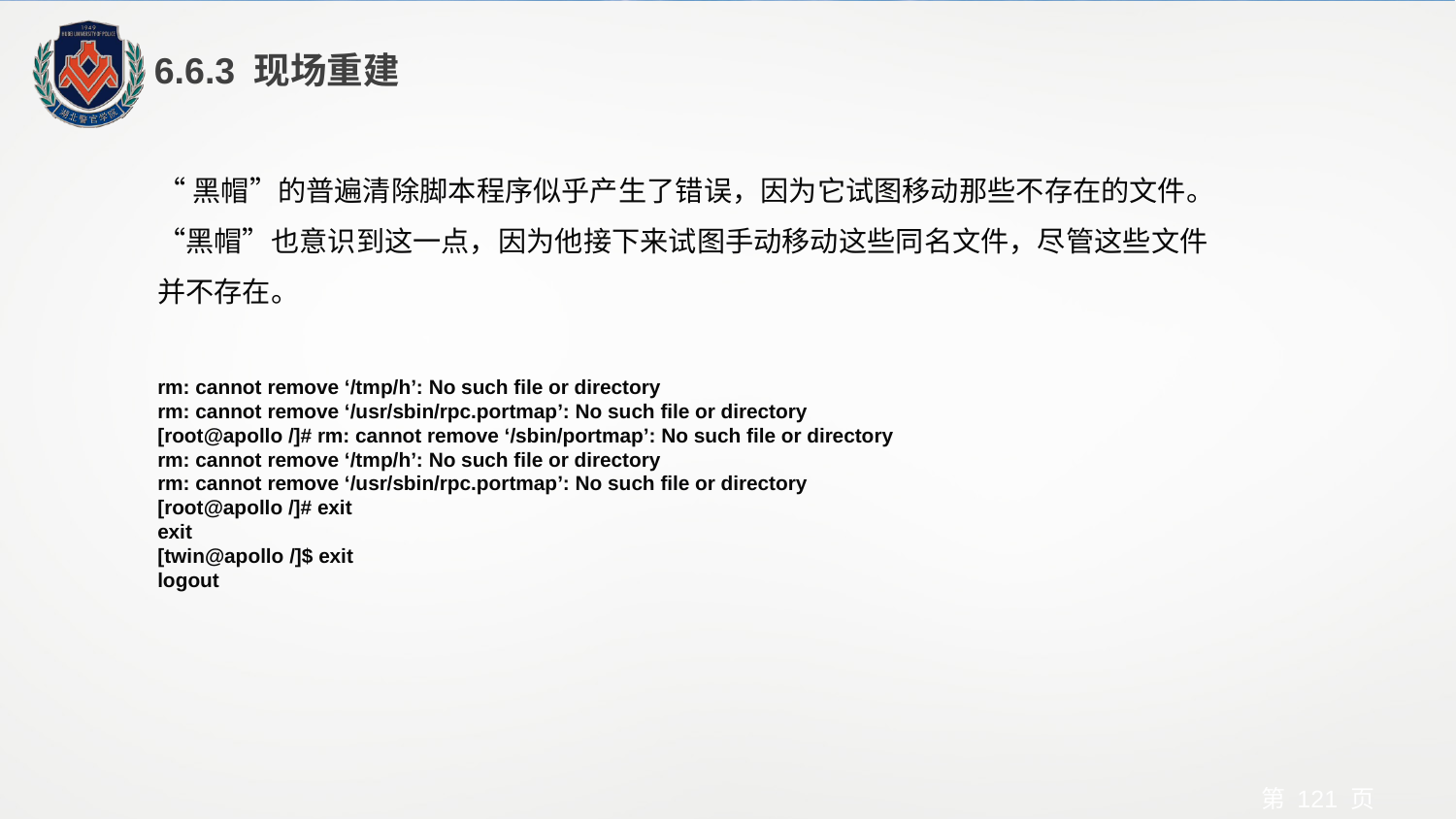

6.6.3 现场重建
“黑帽”的普遍清除脚本程序似乎产生了错误，因为它试图移动那些不存在的文件。“黑帽”也意识到这一点，因为他接下来试图手动移动这些同名文件，尽管这些文件并不存在。

rm: cannot remove ‘/tmp/h’: No such file or directory
rm: cannot remove ‘/usr/sbin/rpc.portmap’: No such file or directory
[root@apollo /]# rm: cannot remove ‘/sbin/portmap’: No such file or directory
rm: cannot remove ‘/tmp/h’: No such file or directory
rm: cannot remove ‘/usr/sbin/rpc.portmap’: No such file or directory
[root@apollo /]# exit
exit
[twin@apollo /]$ exit
logout